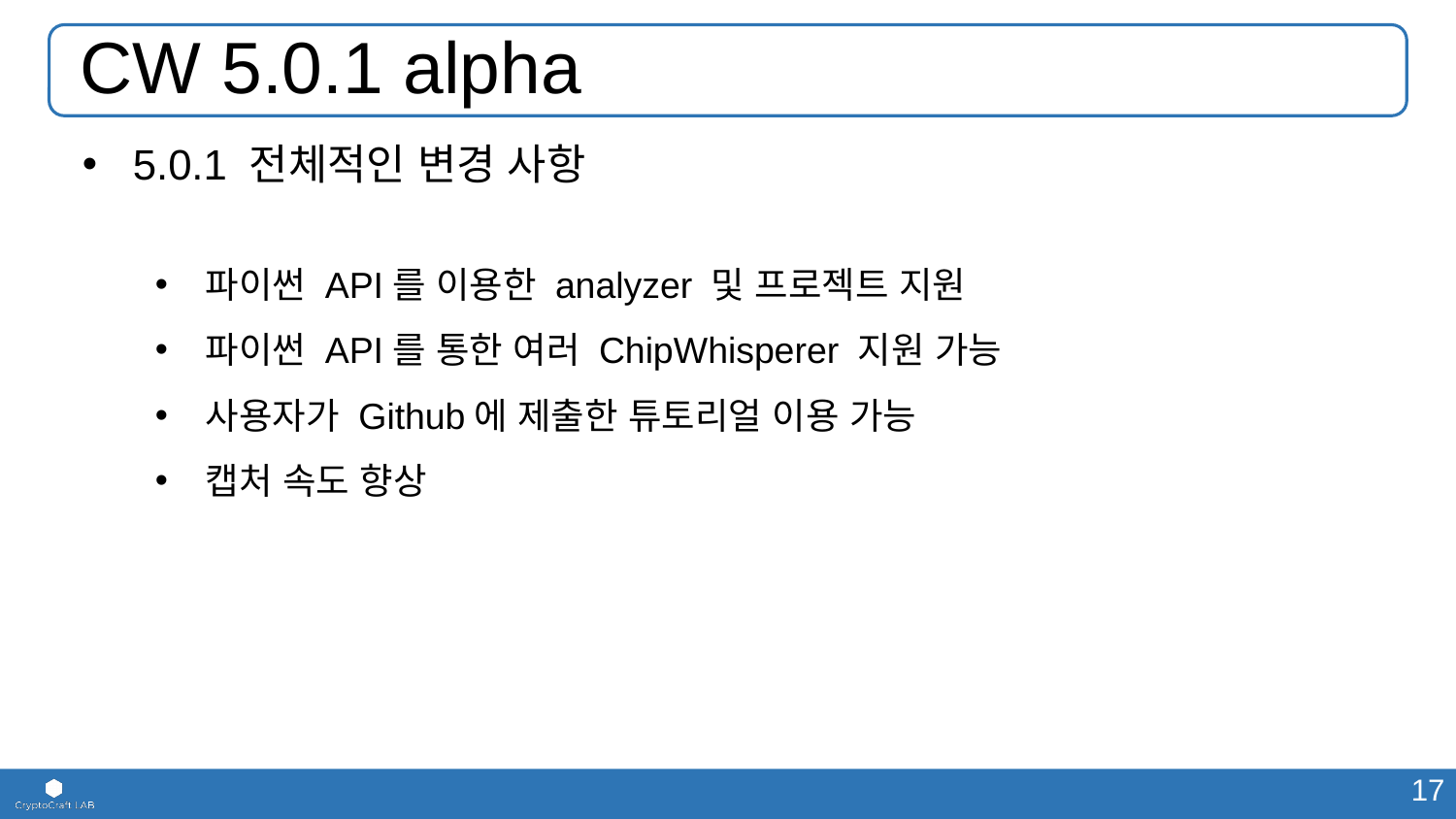

# CW 5.0.1 alpha
5.0.1 전체적인 변경 사항
파이썬 API를 이용한 analyzer 및 프로젝트 지원
파이썬 API를 통한 여러 ChipWhisperer 지원 가능
사용자가 Github에 제출한 튜토리얼 이용 가능
캡처 속도 향상